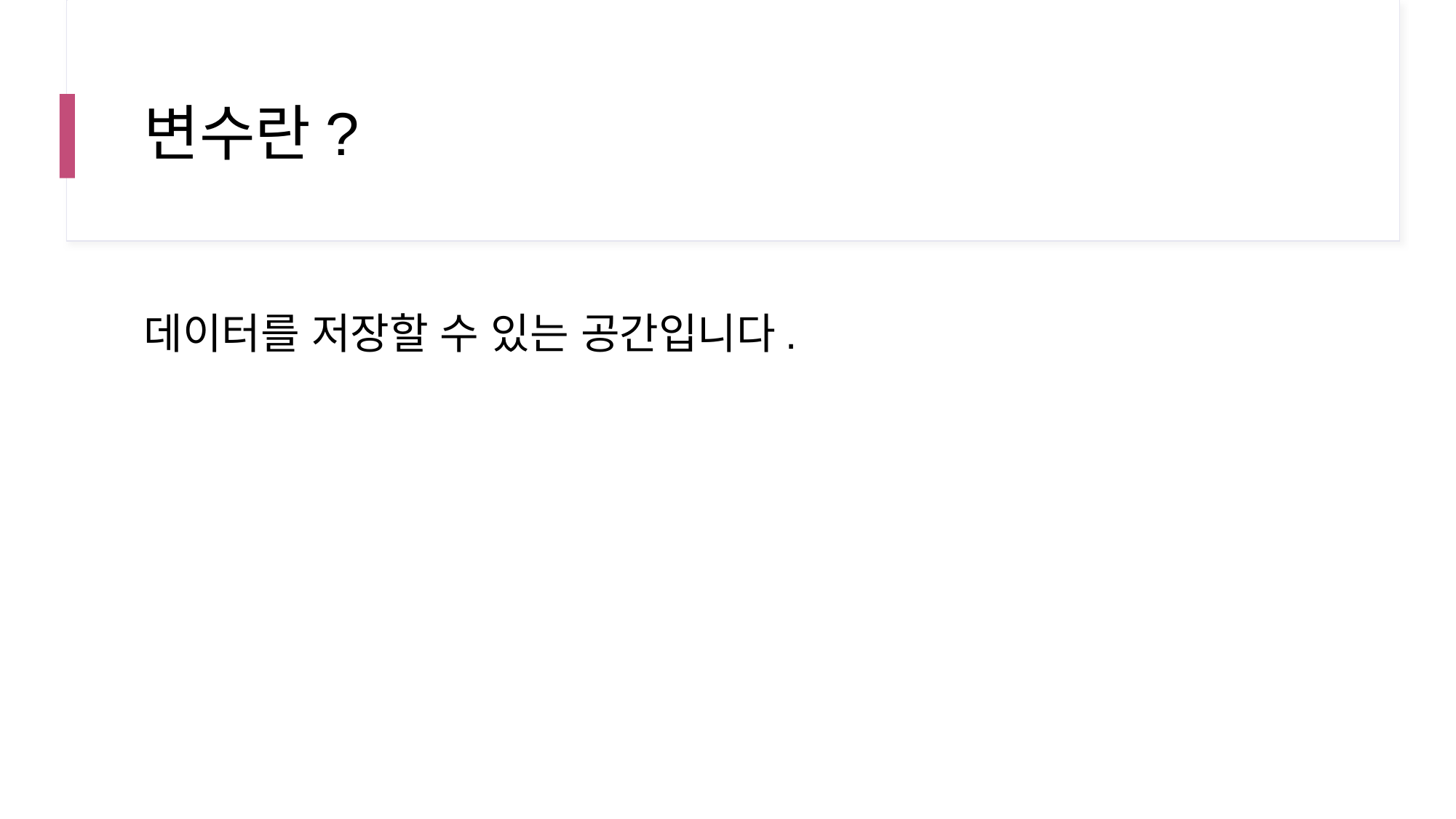

# 변수란?
데이터를 저장할 수 있는 공간입니다.